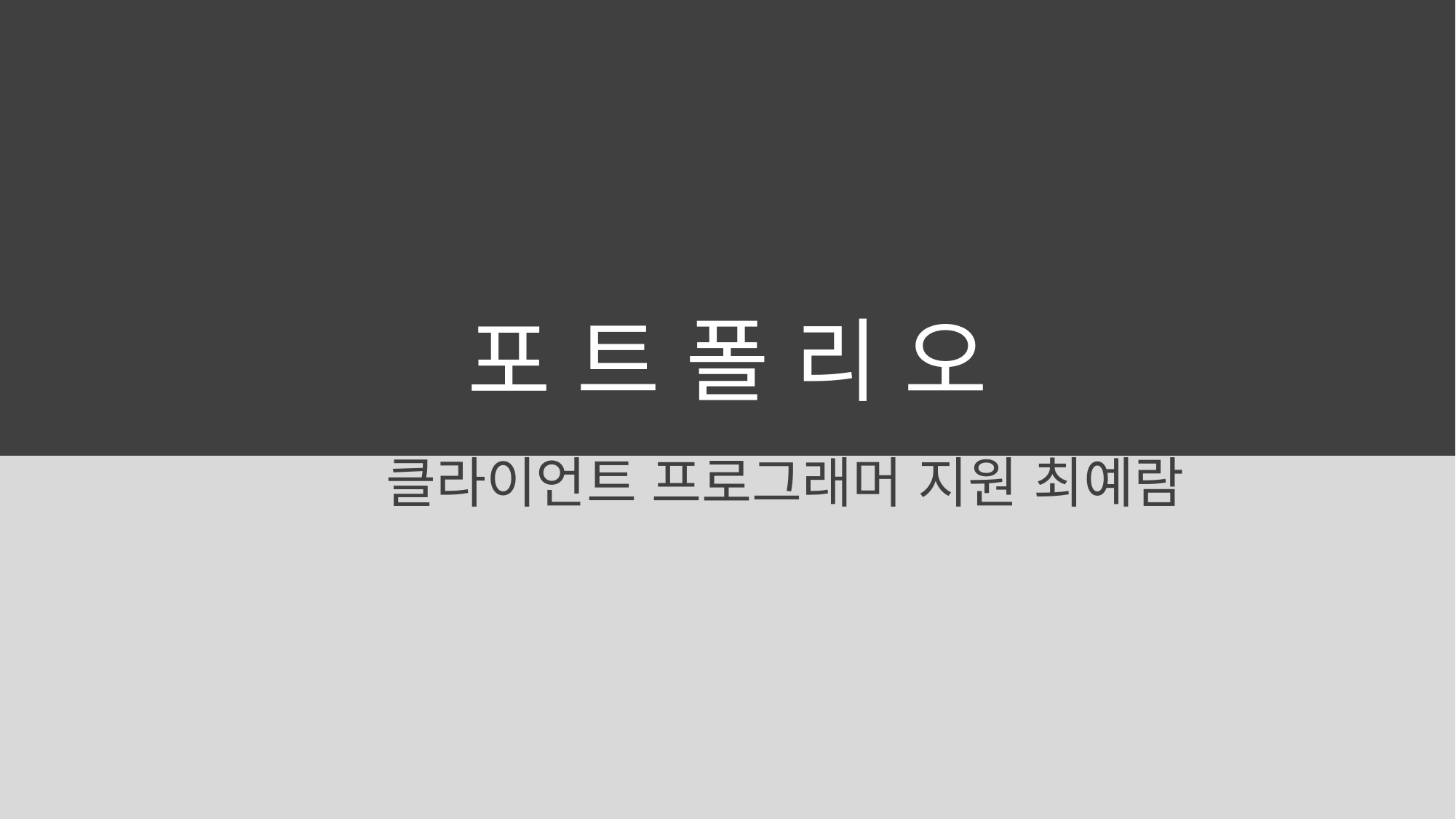

# 포 트 폴 리 오
클라이언트 프로그래머 지원 최예람